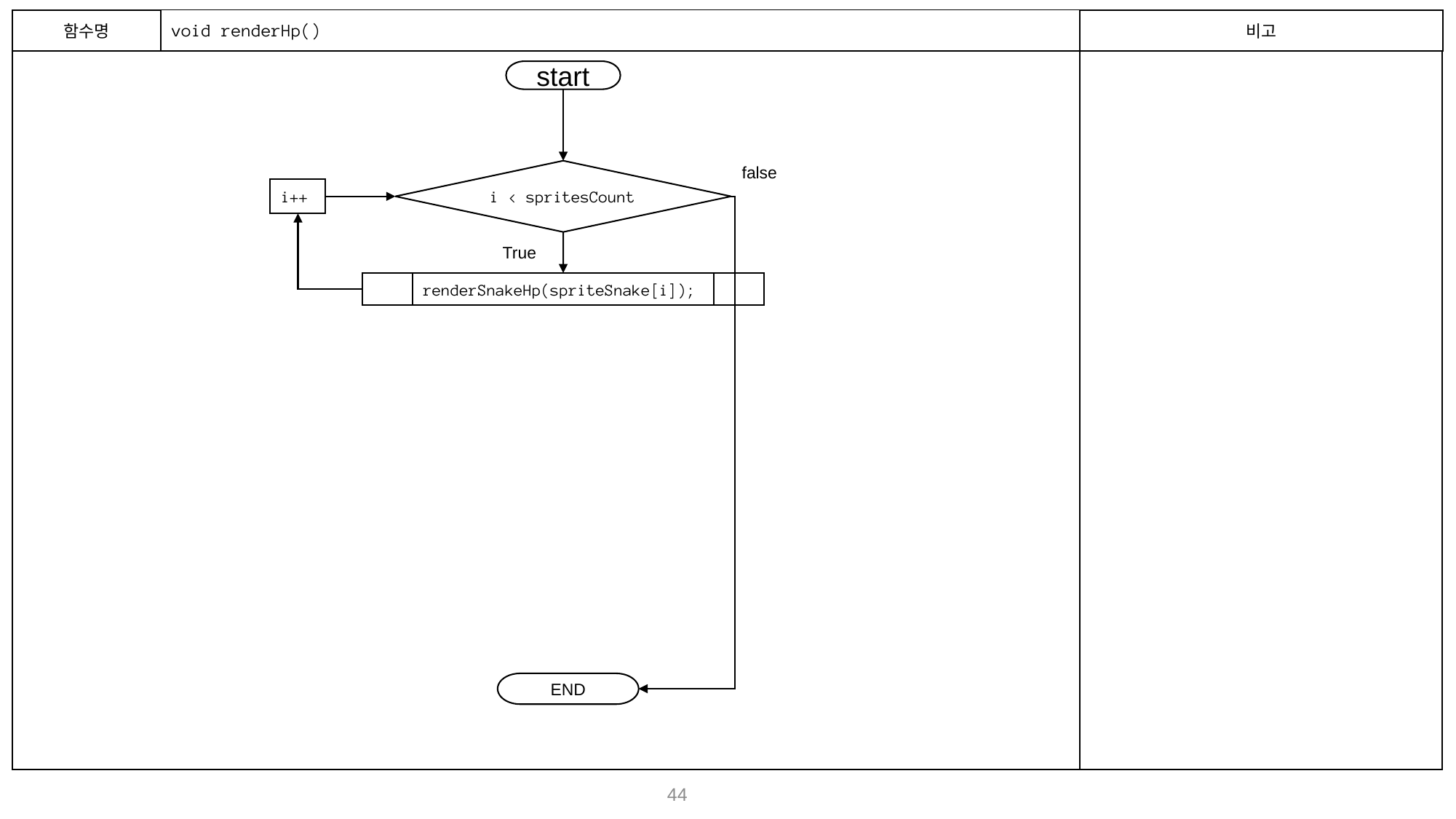

함수명
# void renderHp()
비고

start
false
i < spritesCount
i++
True
renderSnakeHp(spriteSnake[i]);
END
44